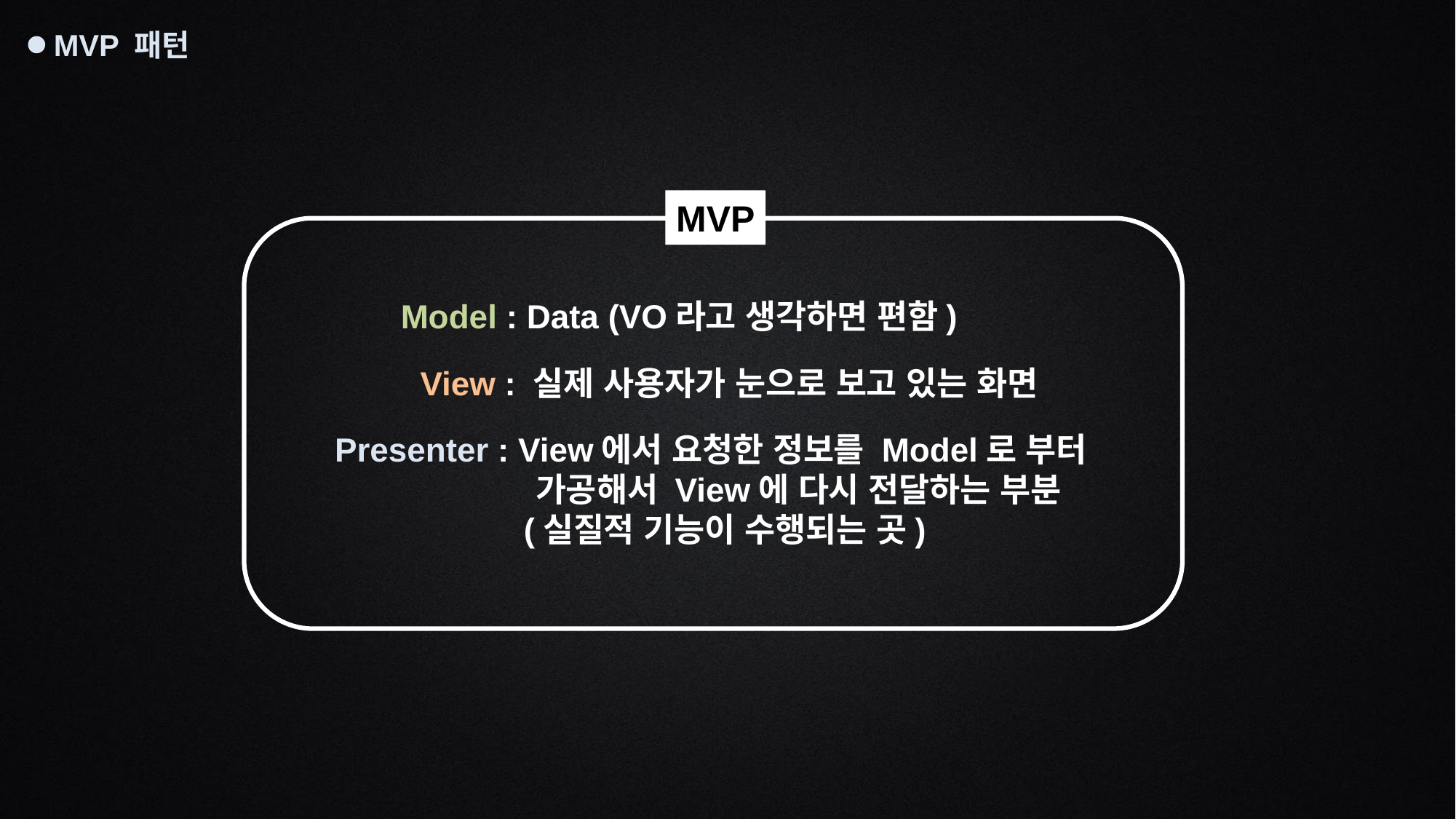

MVP 패턴

MVP

Model : Data (VO라고 생각하면 편함)
View : 실제 사용자가 눈으로 보고 있는 화면
Presenter : View에서 요청한 정보를 Model로 부터
                 가공해서 View에 다시 전달하는 부분
  (실질적 기능이 수행되는 곳)